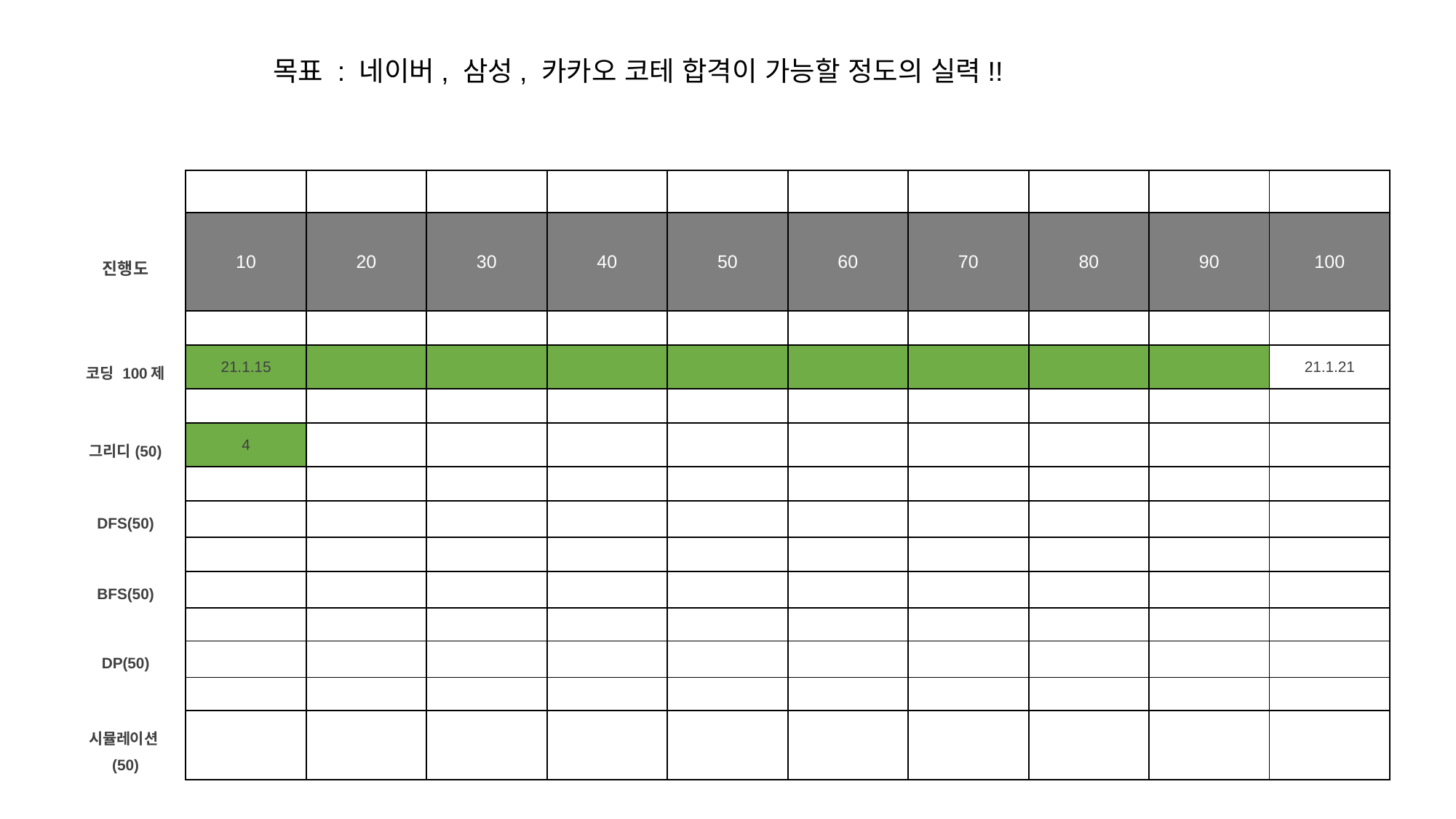

목표 : 네이버, 삼성, 카카오 코테 합격이 가능할 정도의 실력!!
|  |  |  |  |  | ` |  |  |  |  |  |
| --- | --- | --- | --- | --- | --- | --- | --- | --- | --- | --- |
| 진행도 | 10 | 20 | 30 | 40 | 50 | 60 | 70 | 80 | 90 | 100 |
|  |  |  |  |  |  |  |  |  |  |  |
| 코딩 100제 | 21.1.15 |  |  |  |  |  |  |  |  | 21.1.21 |
|  |  |  |  |  |  |  |  |  |  |  |
| 그리디(50) | 4 |  |  |  |  |  |  |  |  |  |
|  |  |  |  |  |  |  |  |  |  |  |
| DFS(50) |  |  |  |  |  |  |  |  |  |  |
|  |  |  |  |  |  |  |  |  |  |  |
| BFS(50) |  |  |  |  |  |  |  |  |  |  |
|  |  |  |  |  |  |  |  |  |  |  |
| DP(50) |  |  |  |  |  |  |  |  |  |  |
|  |  |  |  |  |  |  |  |  |  |  |
| 시뮬레이션(50) |  |  |  |  |  |  |  |  |  |  |